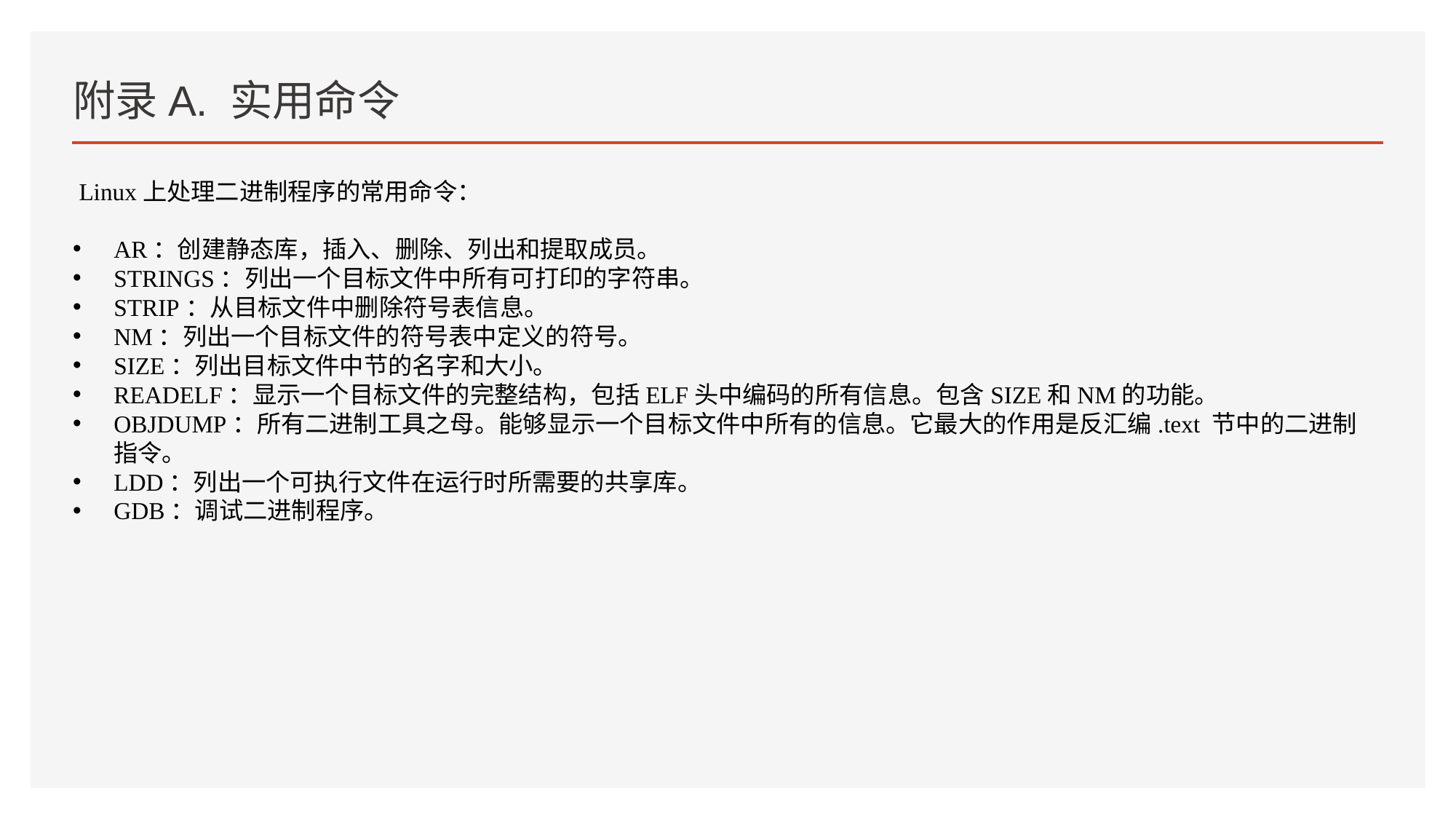

# 附录A. 实用命令
 Linux上处理二进制程序的常用命令：

AR：创建静态库，插入、删除、列出和提取成员。
STRINGS：列出一个目标文件中所有可打印的字符串。
STRIP：从目标文件中删除符号表信息。
NM：列出一个目标文件的符号表中定义的符号。
SIZE：列出目标文件中节的名字和大小。
READELF：显示一个目标文件的完整结构，包括ELF头中编码的所有信息。包含SIZE和NM的功能。
OBJDUMP：所有二进制工具之母。能够显示一个目标文件中所有的信息。它最大的作用是反汇编.text 节中的二进制指令。
LDD：列出一个可执行文件在运行时所需要的共享库。
GDB：调试二进制程序。